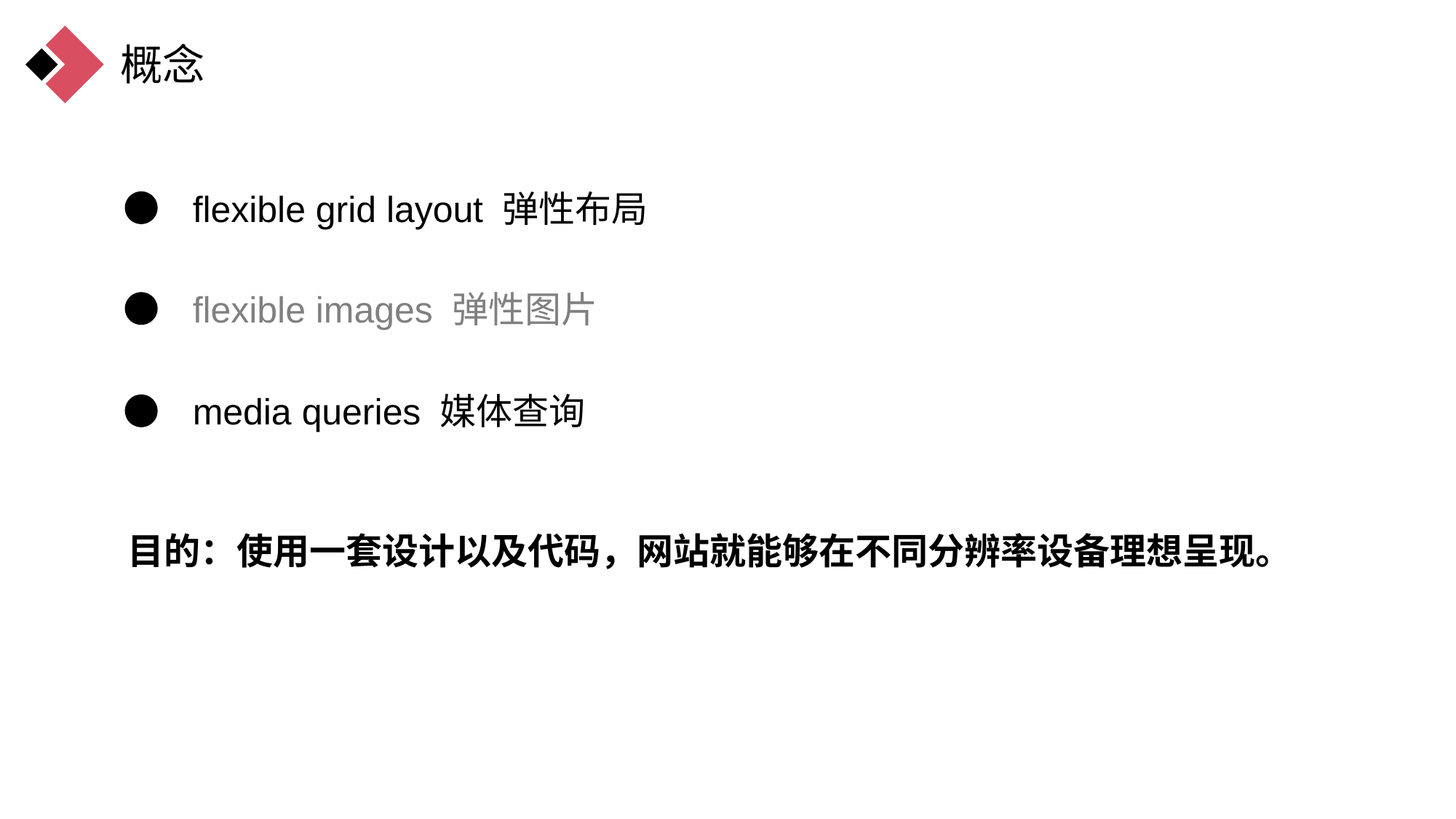

概念

flexible grid layout 弹性布局

flexible images 弹性图片

media queries 媒体查询

目的：使用一套设计以及代码，网站就能够在不同分辨率设备理想呈现。